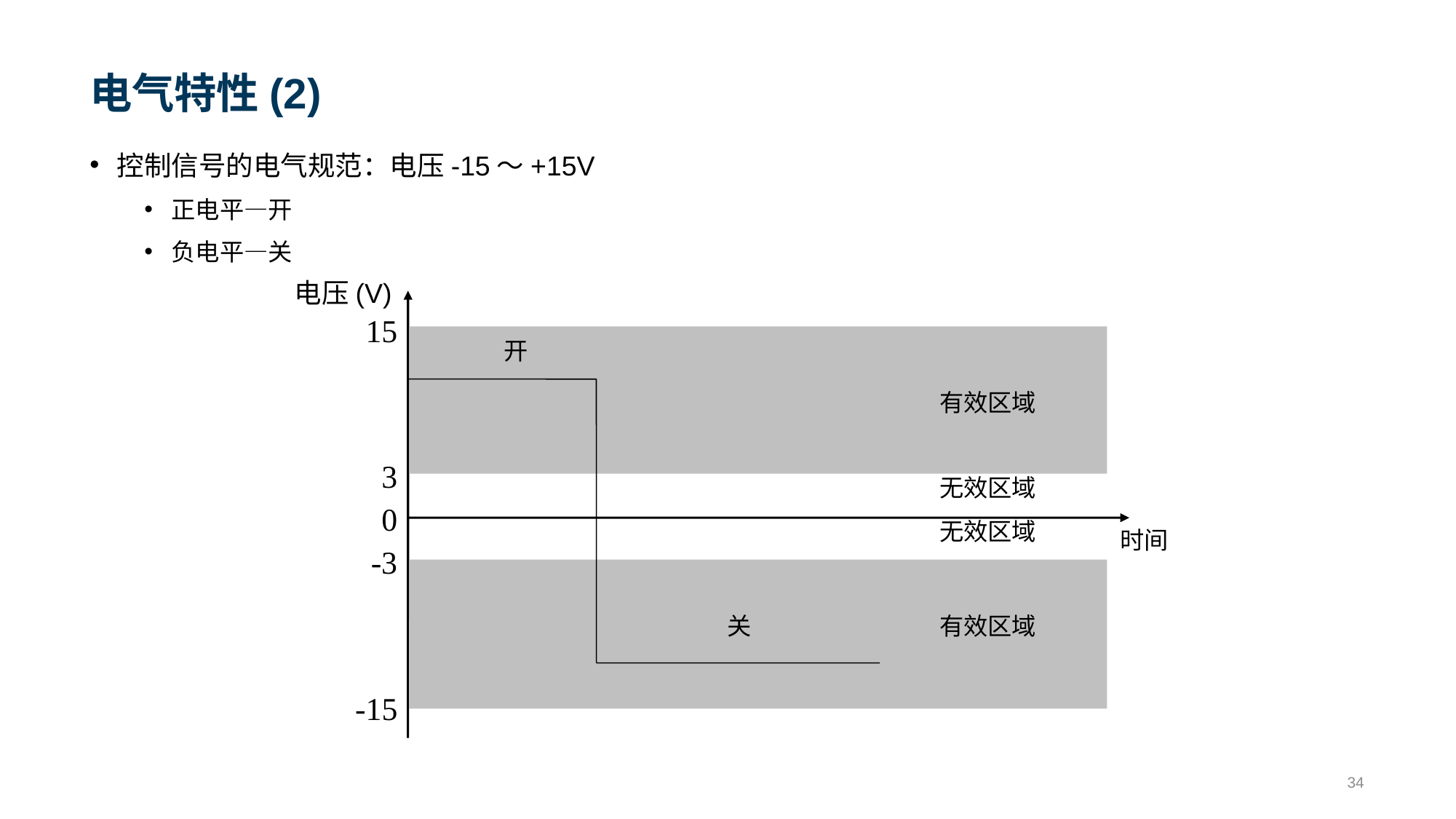

# 电气特性(2)
控制信号的电气规范：电压-15～+15V
正电平—开
负电平—关
电压(V)

15

开

有效区域
3
无效区域
0
无效区域

时间
-3

关
有效区域

-15
34